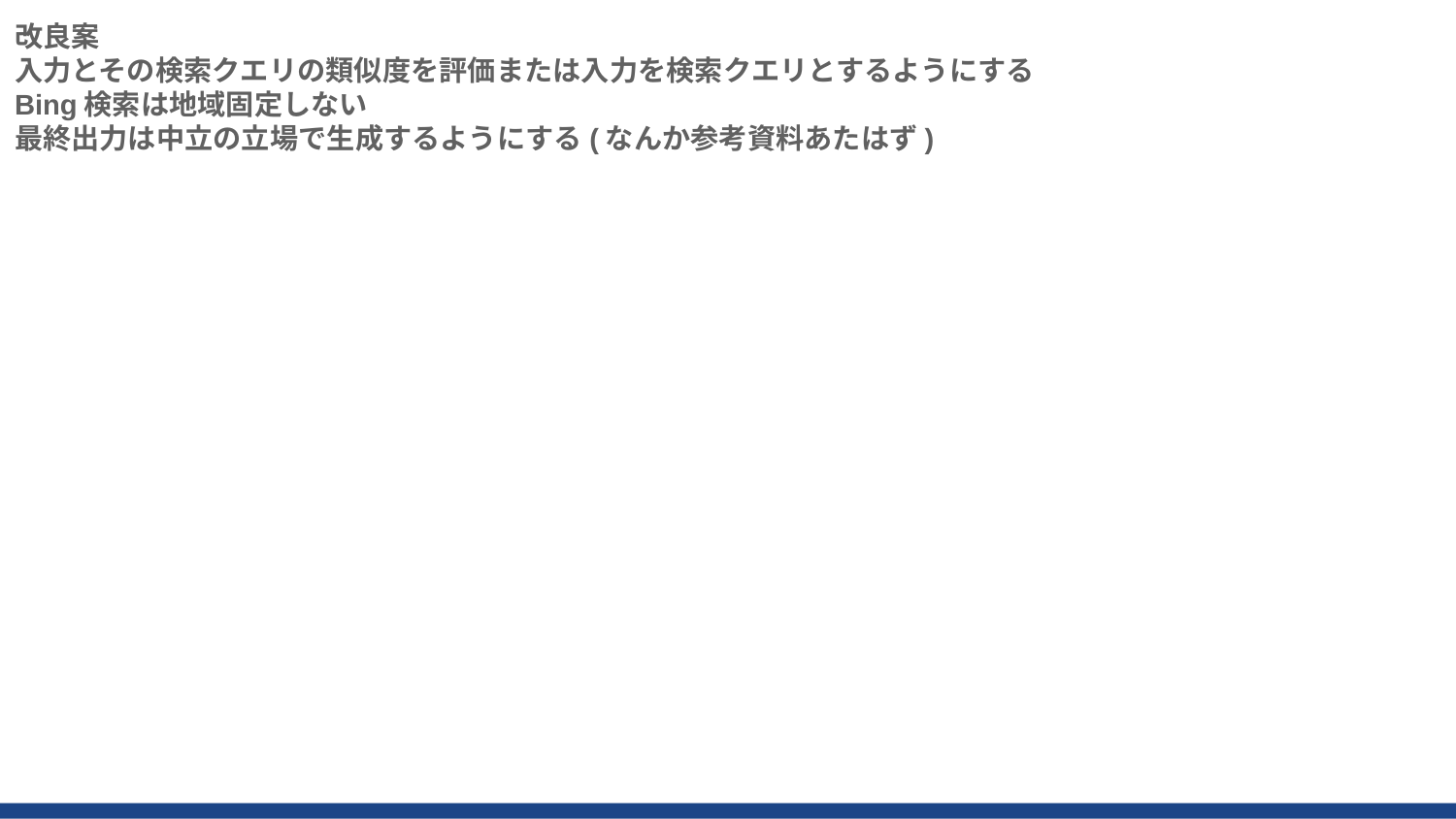

改良案
入力とその検索クエリの類似度を評価または入力を検索クエリとするようにする
Bing検索は地域固定しない
最終出力は中立の立場で生成するようにする(なんか参考資料あたはず)